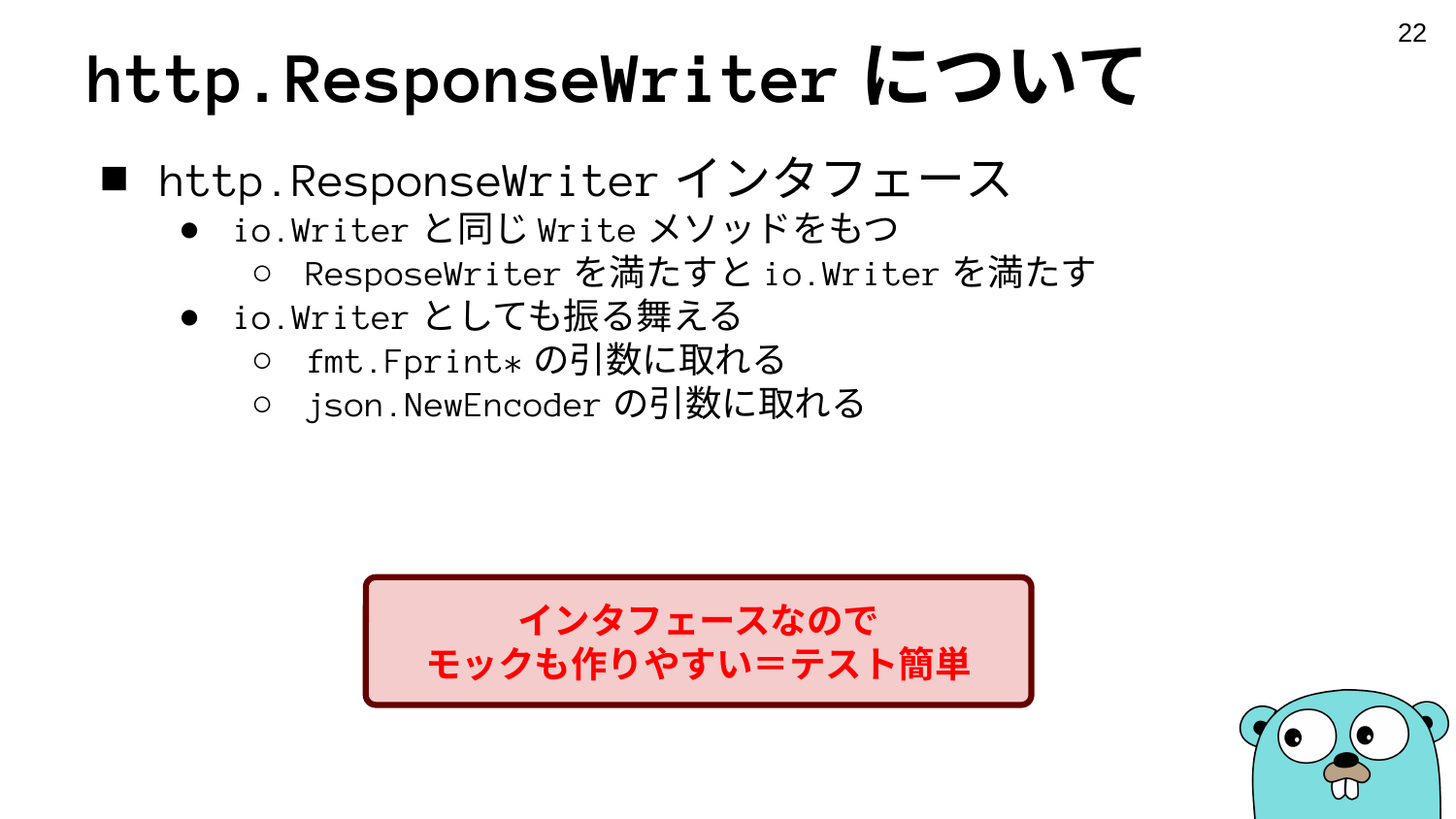

22
# http.ResponseWriterについて
http.ResponseWriterインタフェース
io.Writerと同じWriteメソッドをもつ
ResposeWriterを満たすとio.Writerを満たす
io.Writerとしても振る舞える
fmt.Fprint*の引数に取れる
json.NewEncoderの引数に取れる
インタフェースなので
モックも作りやすい＝テスト簡単